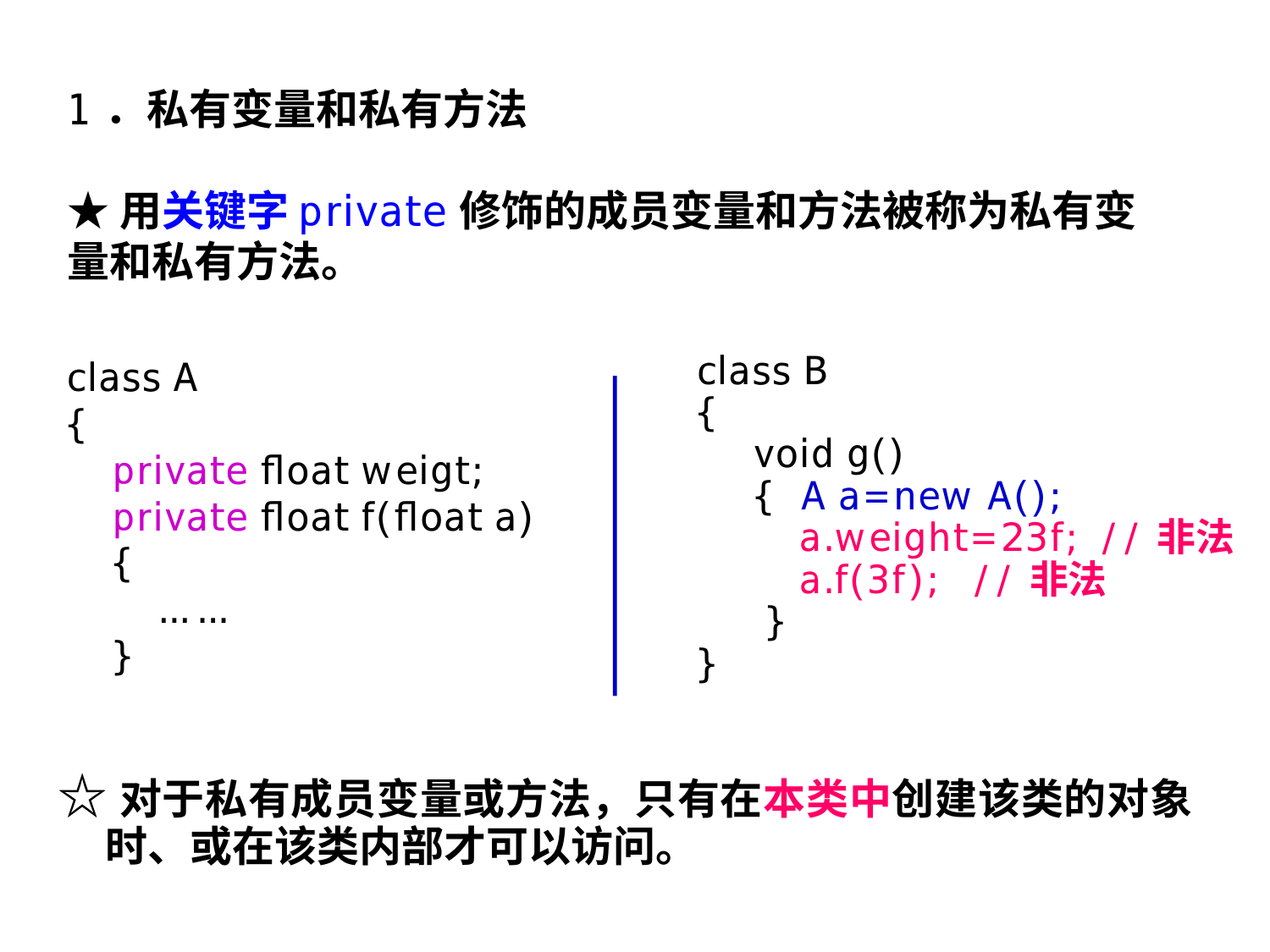

1．私有变量和私有方法

★用关键字private修饰的成员变量和方法被称为私有变量和私有方法。
class B
{
     void g()
     {  A a=new A();
         a.weight=23f;  //非法
         a.f(3f);   //非法
      }
}
class A
{
    private float weigt;
    private float f(float a)
    {
        ……
    }

☆对于私有成员变量或方法，只有在本类中创建该类的对象时、或在该类内部才可以访问。